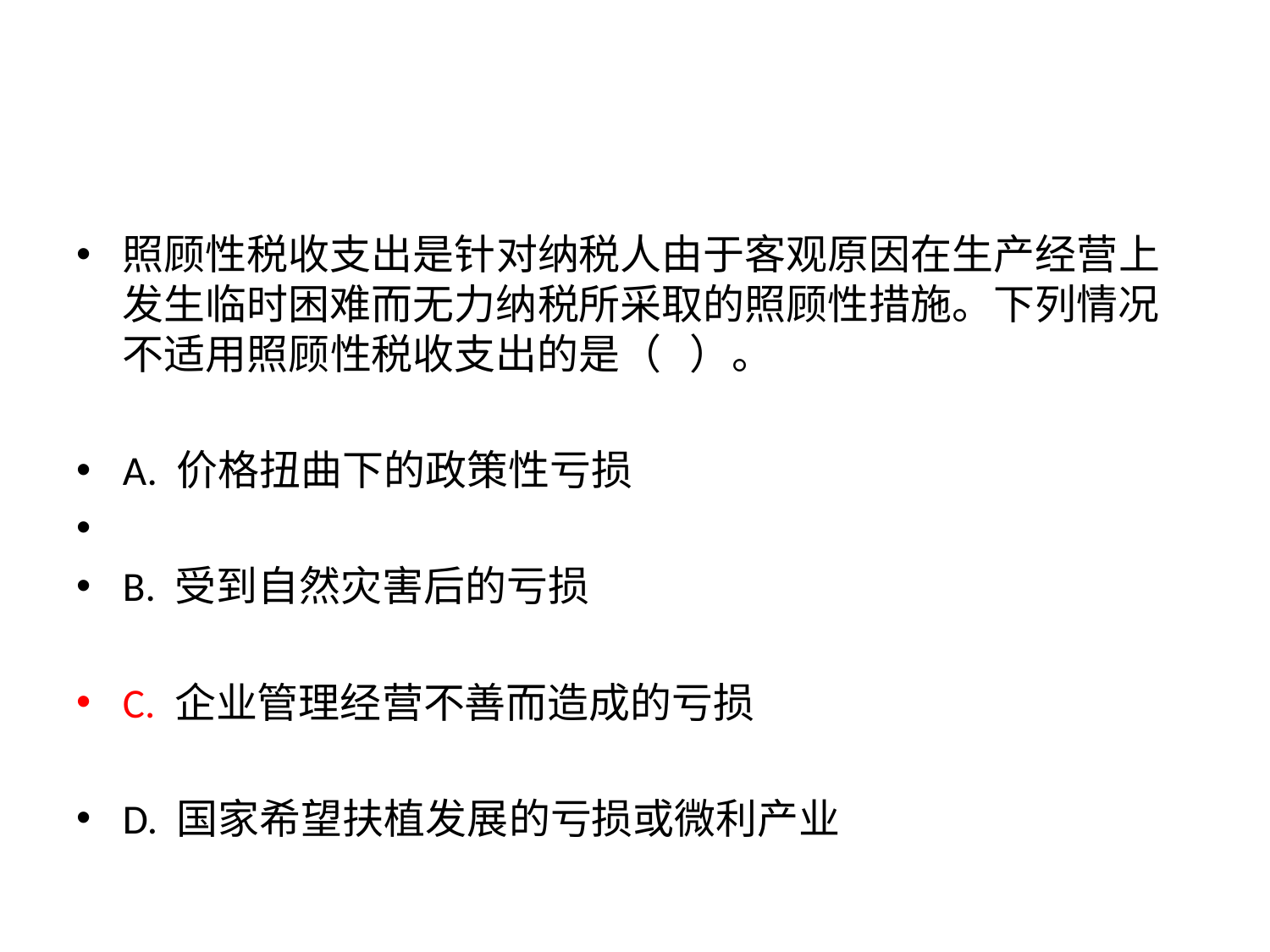

照顾性税收支出是针对纳税人由于客观原因在生产经营上发生临时困难而无力纳税所采取的照顾性措施。下列情况不适用照顾性税收支出的是（   ）。

A. 价格扭曲下的政策性亏损

B. 受到自然灾害后的亏损

C. 企业管理经营不善而造成的亏损

D. 国家希望扶植发展的亏损或微利产业